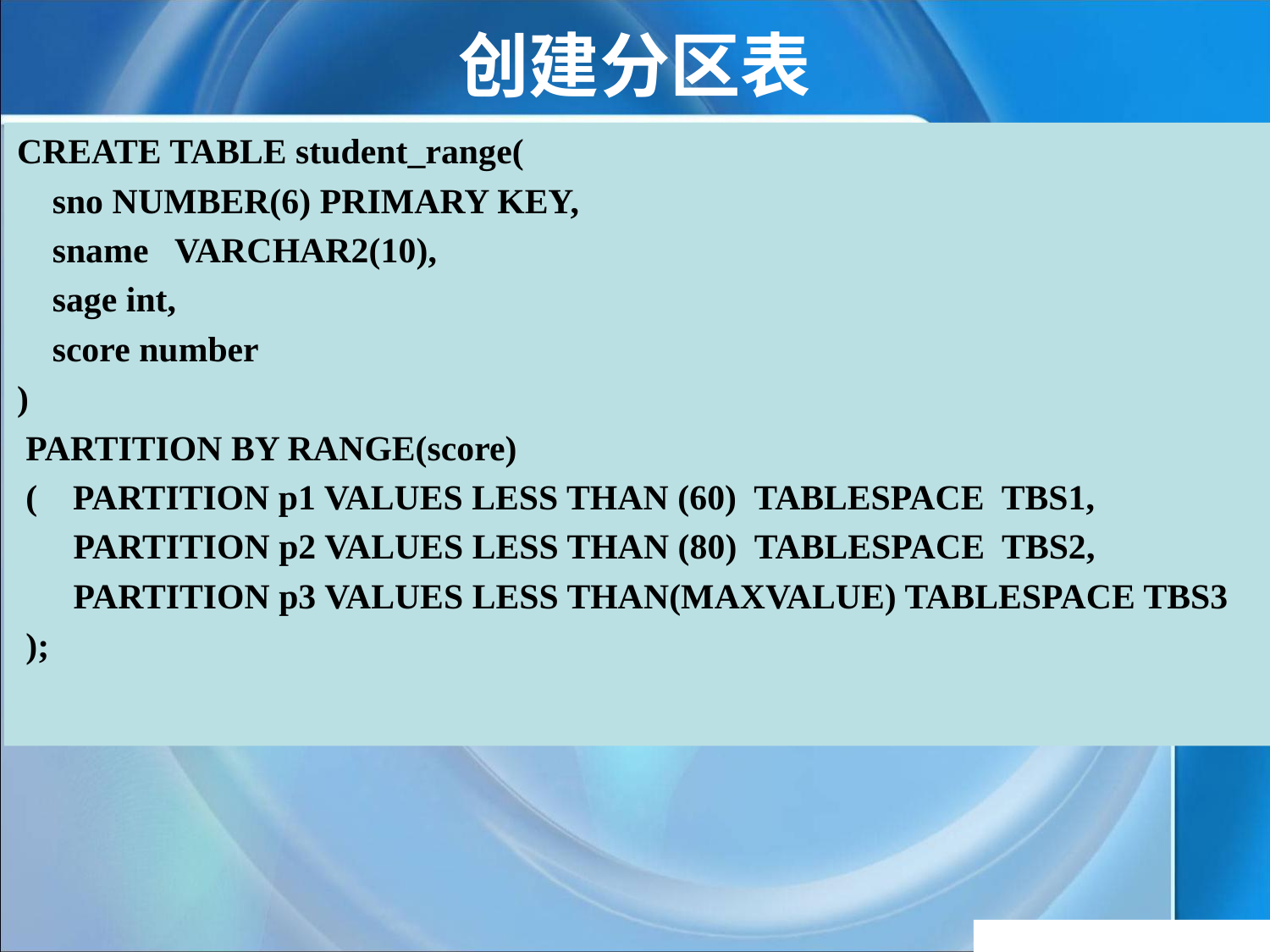

# 创建分区表
CREATE TABLE student_range(
    sno NUMBER(6) PRIMARY KEY,
    sname   VARCHAR2(10),
    sage int,
    score number
)
 PARTITION BY RANGE(score)
 (    PARTITION p1 VALUES LESS THAN (60)  TABLESPACE  TBS1,
 	 PARTITION p2 VALUES LESS THAN (80)  TABLESPACE  TBS2,
 	 PARTITION p3 VALUES LESS THAN(MAXVALUE) TABLESPACE TBS3
 );
143